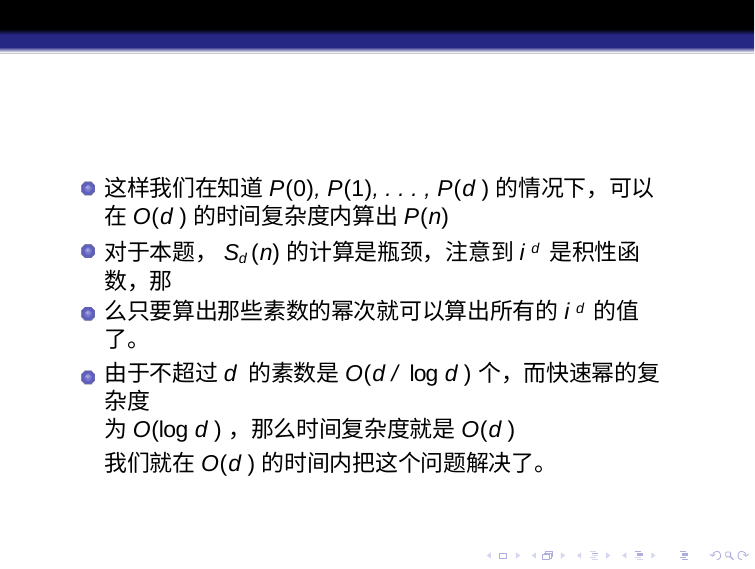

这样我们在知道P(0), P(1), . . . , P(d )的情况下，可以
在O(d )的时间复杂度内算出P(n)
对于本题，Sd (n)的计算是瓶颈，注意到i d 是积性函数，那
么只要算出那些素数的幂次就可以算出所有的i d 的值了。
由于不超过d 的素数是O(d / log d )个，而快速幂的复杂度
为O(log d )，那么时间复杂度就是O(d )
我们就在O(d )的时间内把这个问题解决了。